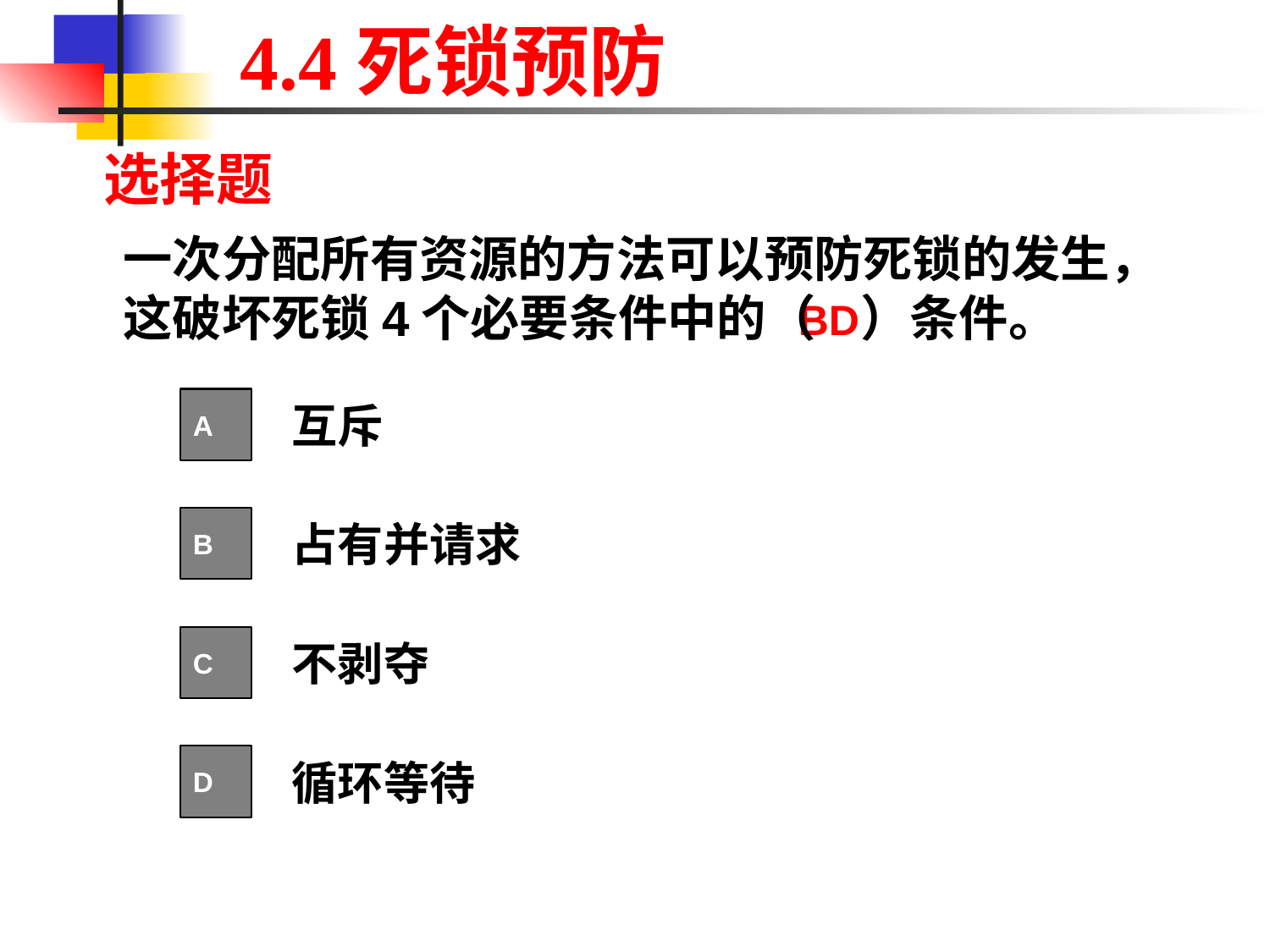

# 4.4死锁预防
选择题
一次分配所有资源的方法可以预防死锁的发生，这破坏死锁4个必要条件中的（    ）条件。
BD
互斥
A
占有并请求
B
不剥夺
C
循环等待
D